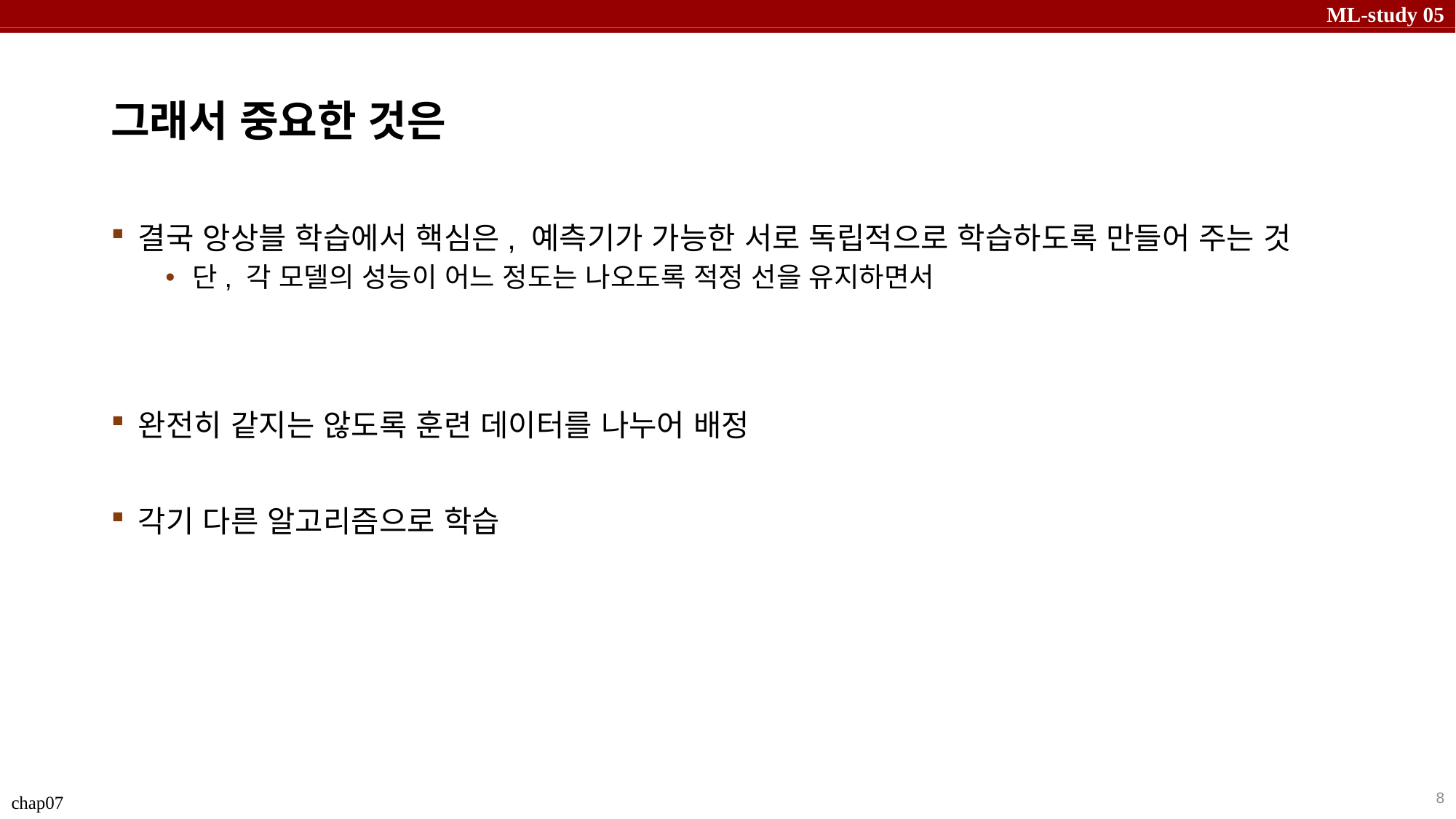

# 그래서 중요한 것은
결국 앙상블 학습에서 핵심은, 예측기가 가능한 서로 독립적으로 학습하도록 만들어 주는 것
단, 각 모델의 성능이 어느 정도는 나오도록 적정 선을 유지하면서

완전히 같지는 않도록 훈련 데이터를 나누어 배정

각기 다른 알고리즘으로 학습
8